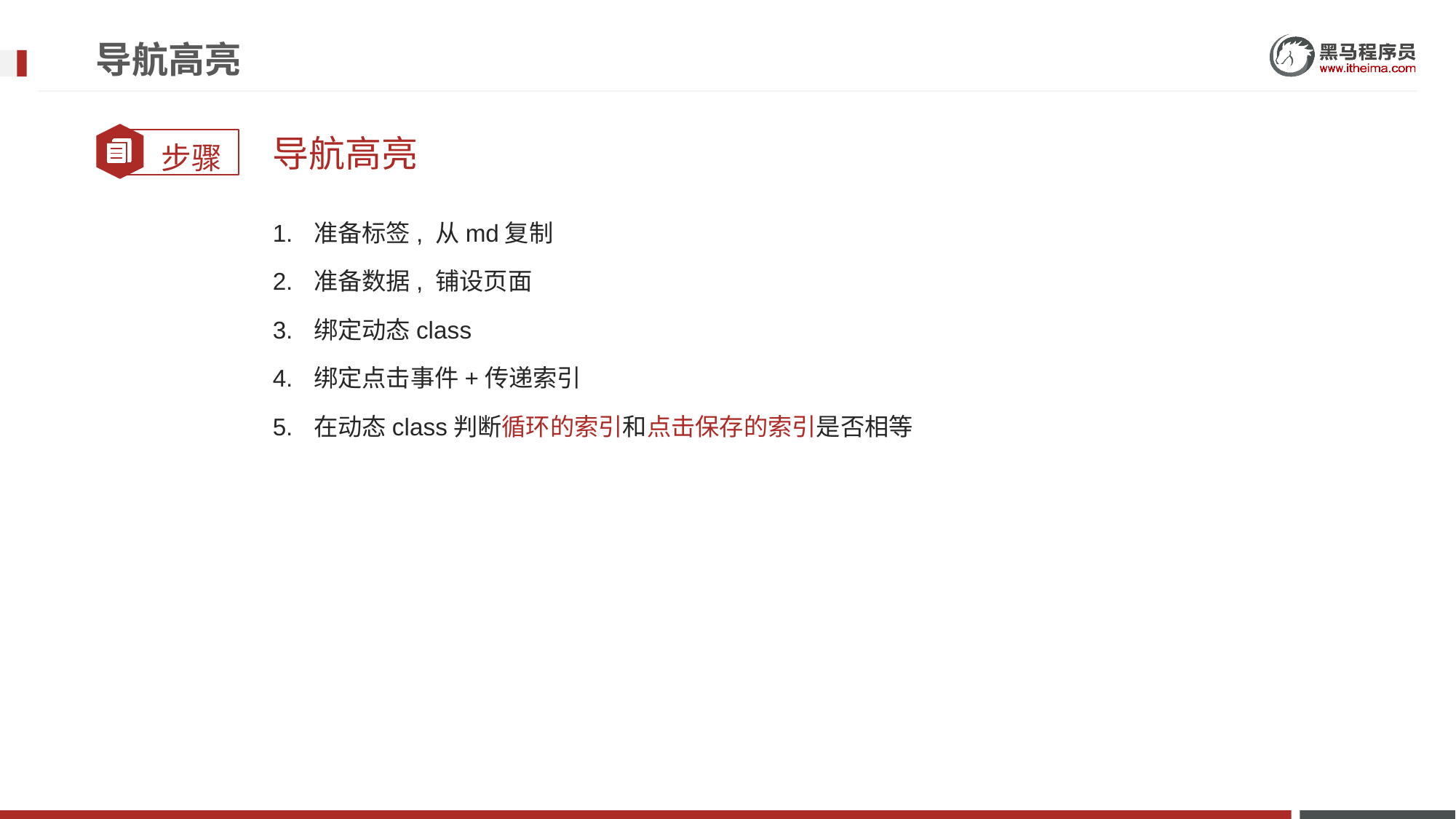

# 导航高亮
导航高亮
准备标签, 从md复制
准备数据, 铺设页面
绑定动态class
绑定点击事件+传递索引
在动态class判断循环的索引和点击保存的索引是否相等